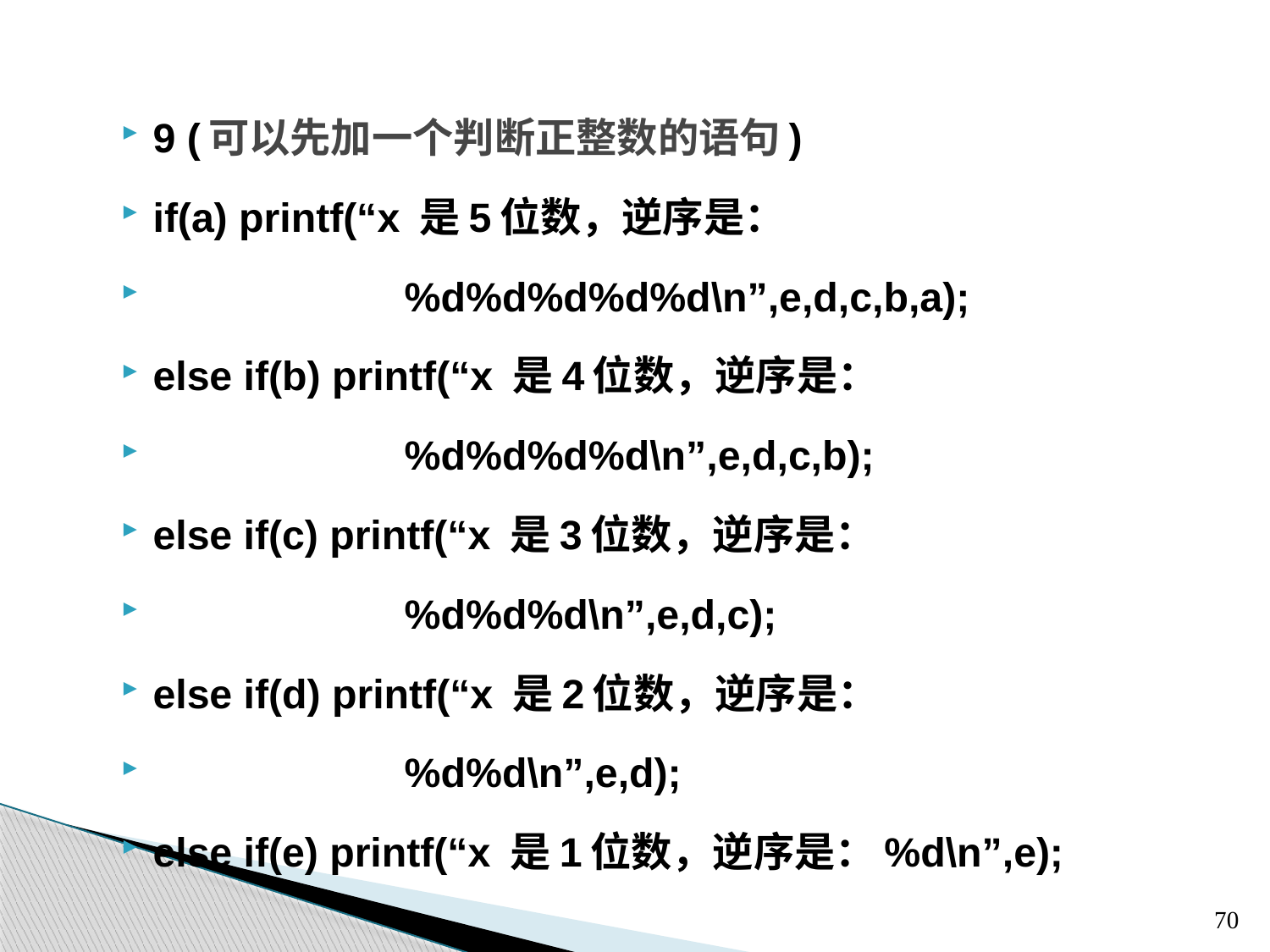

9 (可以先加一个判断正整数的语句)
if(a) printf(“x 是5位数，逆序是：
                      %d%d%d%d%d\n”,e,d,c,b,a);
else if(b) printf(“x 是4位数，逆序是：
                      %d%d%d%d\n”,e,d,c,b);
else if(c) printf(“x 是3位数，逆序是：
                      %d%d%d\n”,e,d,c);
else if(d) printf(“x 是2位数，逆序是：
                      %d%d\n”,e,d);
else if(e) printf(“x 是1位数，逆序是：%d\n”,e);
70